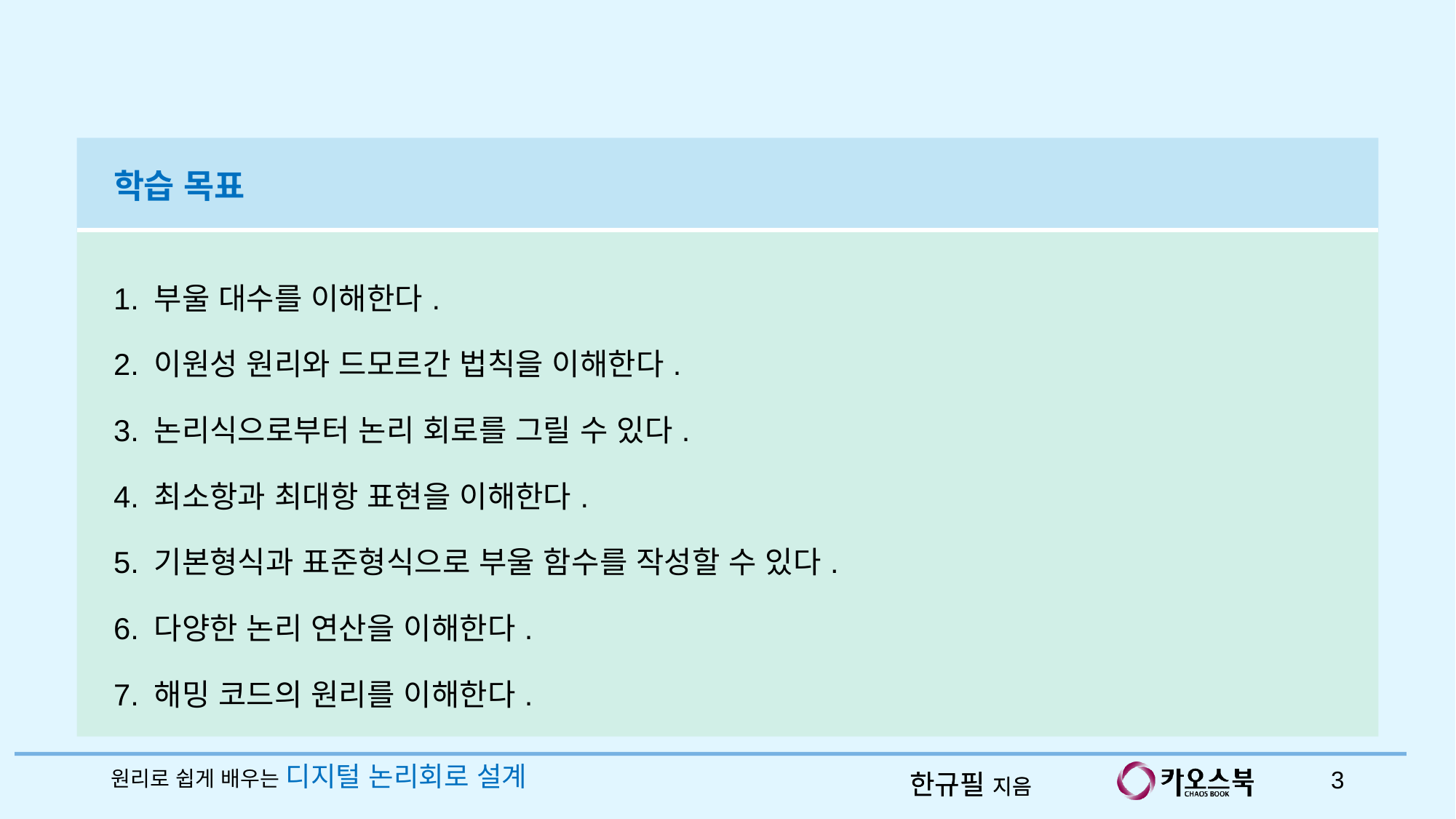

| 학습 목표 |
| --- |
| 1. 부울 대수를 이해한다. 2. 이원성 원리와 드모르간 법칙을 이해한다. 3. 논리식으로부터 논리 회로를 그릴 수 있다. 4. 최소항과 최대항 표현을 이해한다. 5. 기본형식과 표준형식으로 부울 함수를 작성할 수 있다. 6. 다양한 논리 연산을 이해한다. 7. 해밍 코드의 원리를 이해한다. |
원리로 쉽게 배우는 디지털 논리회로 설계
3